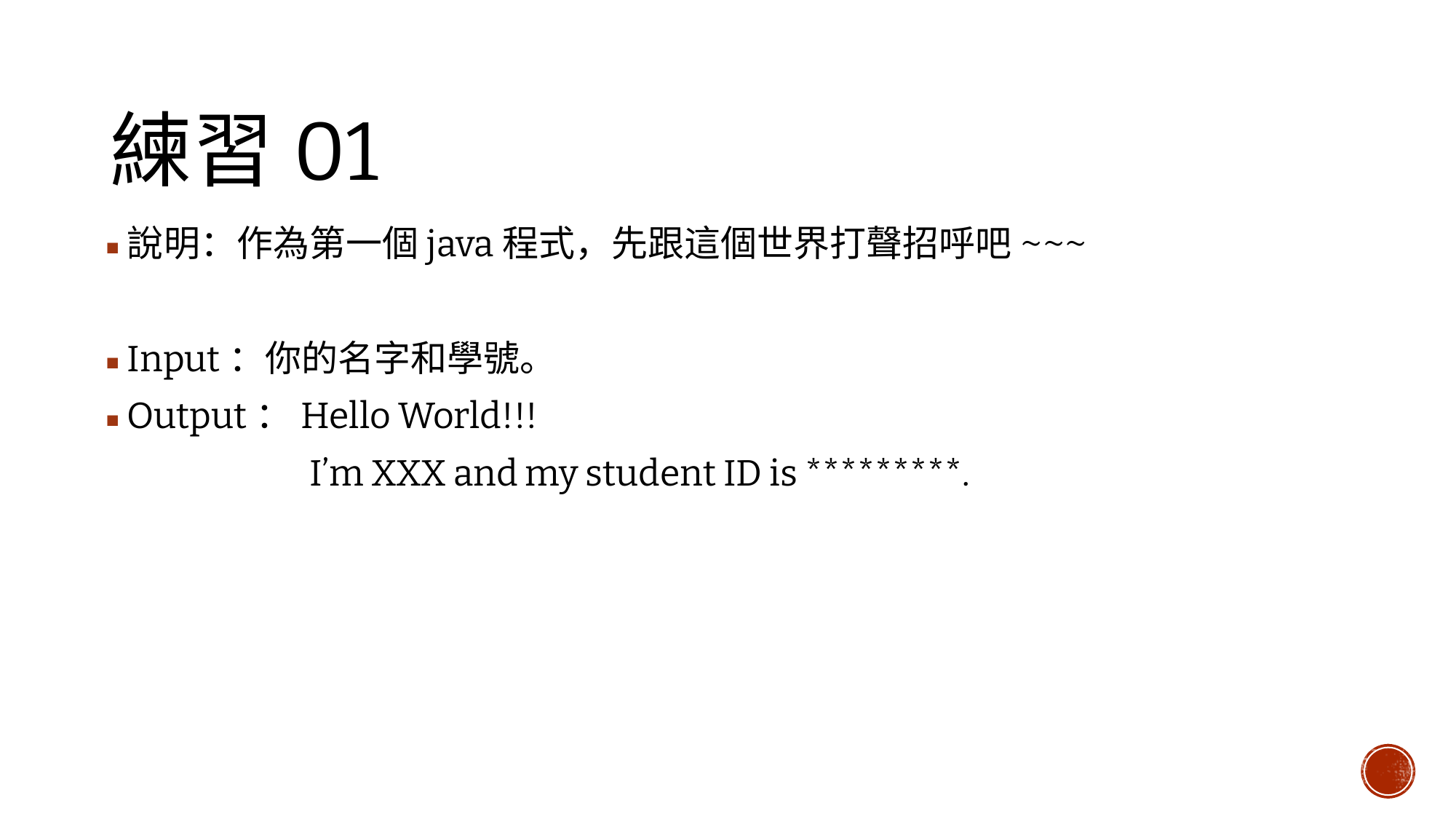

# 練習01
說明：作為第一個java程式，先跟這個世界打聲招呼吧~~~

Input：你的名字和學號。
Output：Hello World!!!
	             I’m XXX and my student ID is *********.